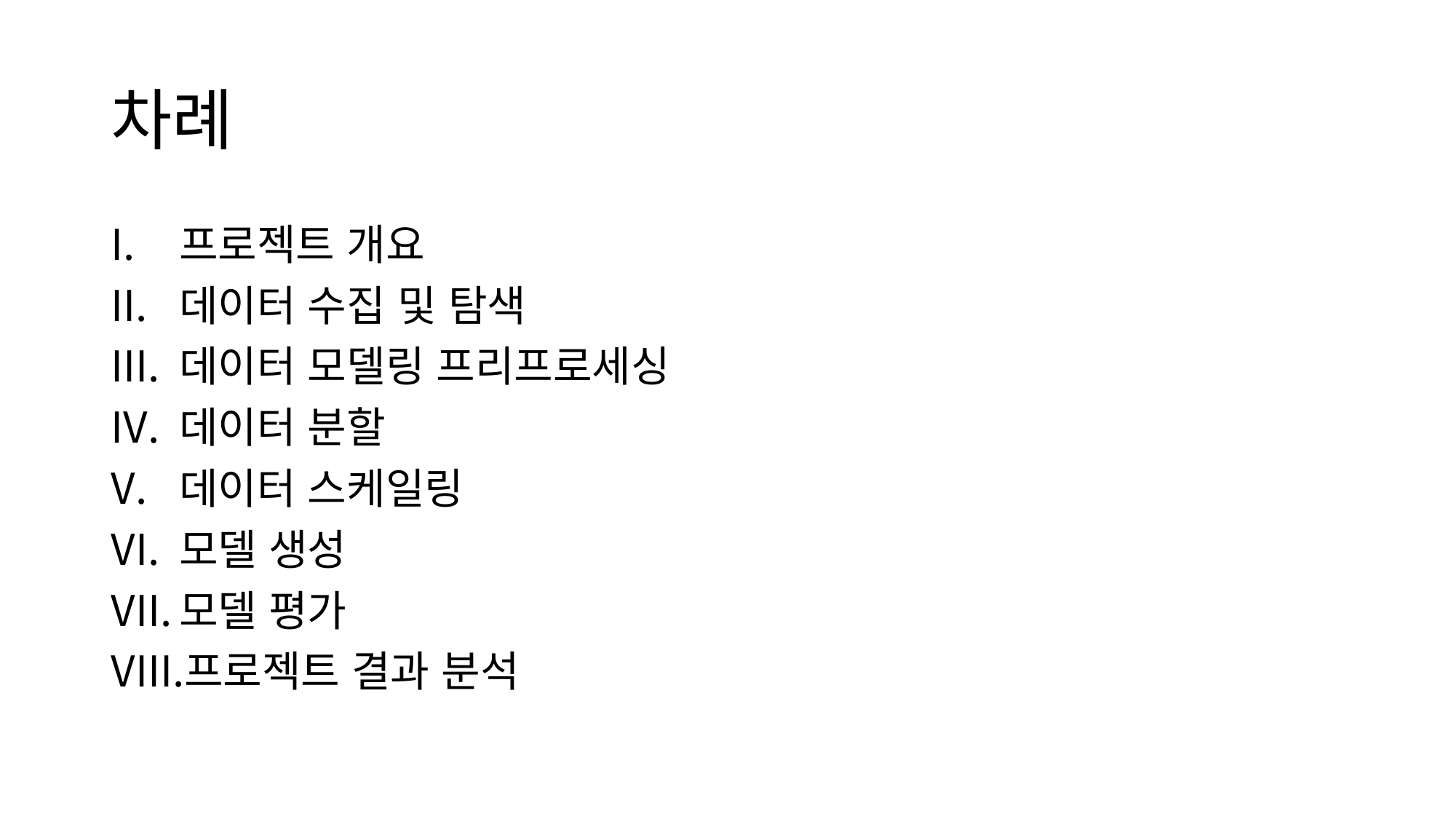

# 차례
프로젝트 개요
데이터 수집 및 탐색
데이터 모델링 프리프로세싱
데이터 분할
데이터 스케일링
모델 생성
모델 평가
프로젝트 결과 분석